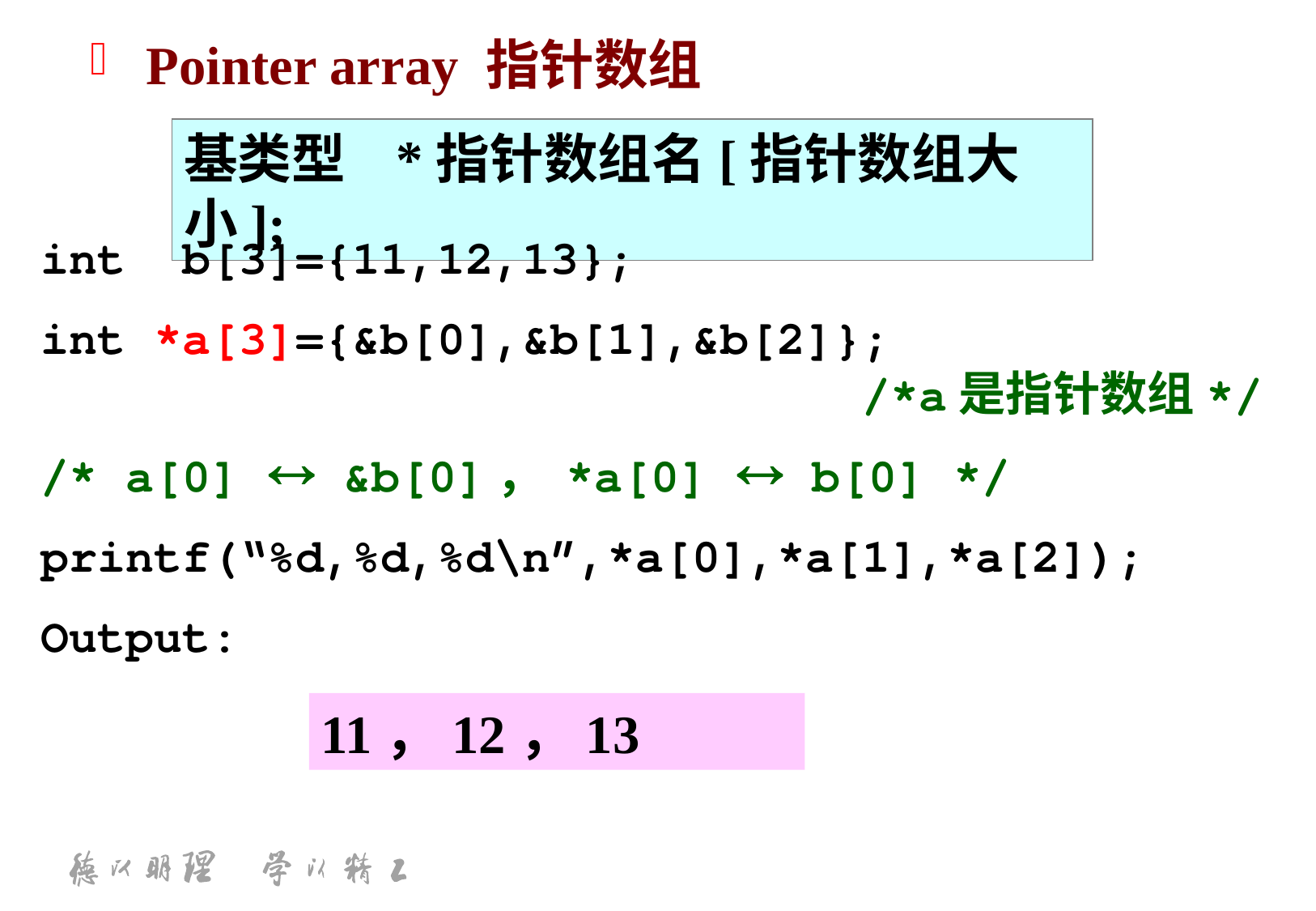

Pointer array 指针数组

基类型   *指针数组名[指针数组大小];
int  b[3]={11,12,13};
int *a[3]={&b[0],&b[1],&b[2]};                                             /*a是指针数组*/
/* a[0] ↔ &b[0]， *a[0] ↔ b[0] */
printf(“%d,%d,%d\n”,*a[0],*a[1],*a[2]);
Output:
11，12，13
71